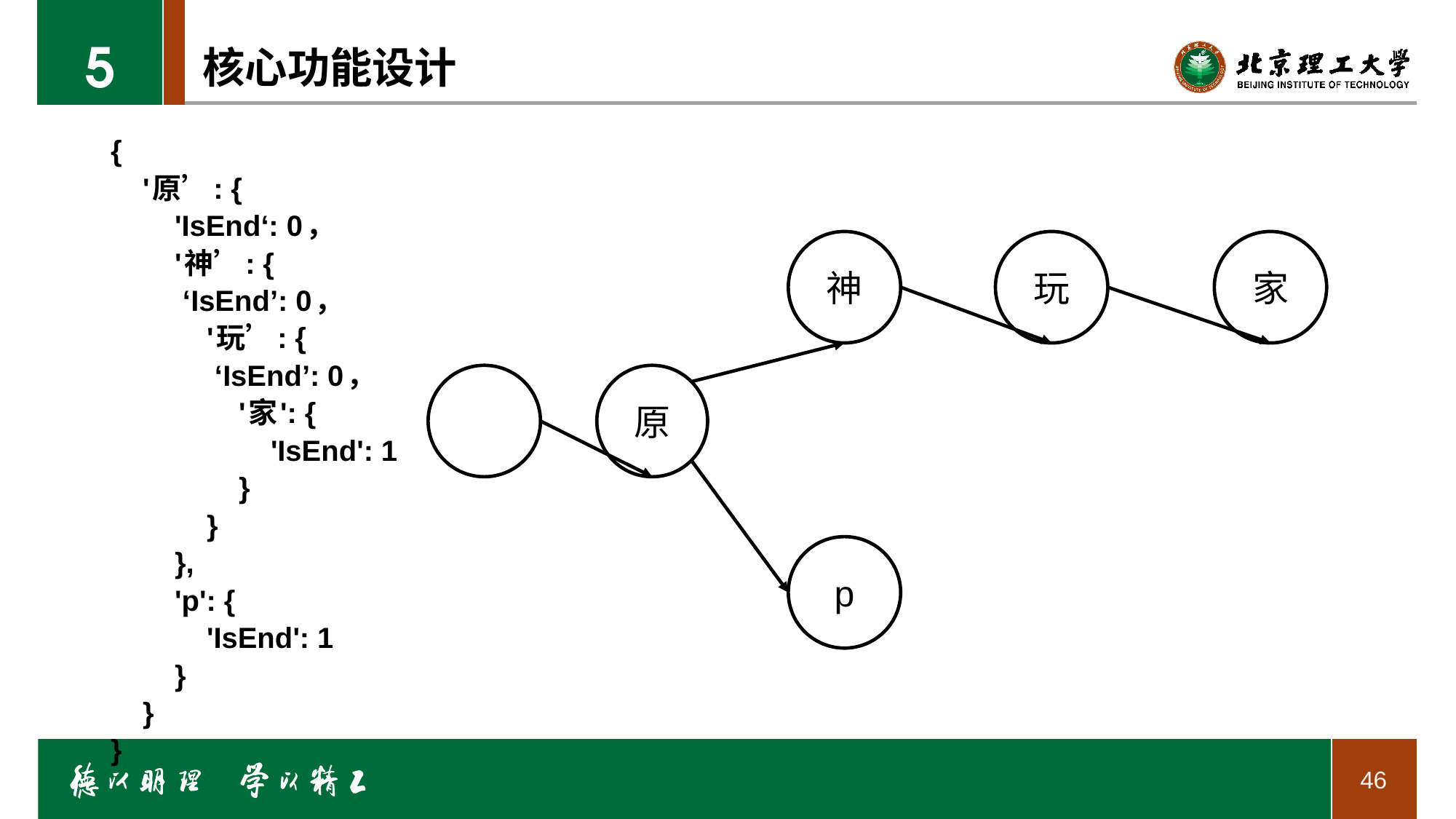

5
# 核心功能设计
{
    '原’: {
        'IsEnd‘: 0，
        '神’: {
         ‘IsEnd’: 0，
            '玩’: {
             ‘IsEnd’: 0，
                '家': {
                    'IsEnd': 1
                }
            }
        },
        'p': {
            'IsEnd': 1
        }
    }
}

神
玩
家

原
p